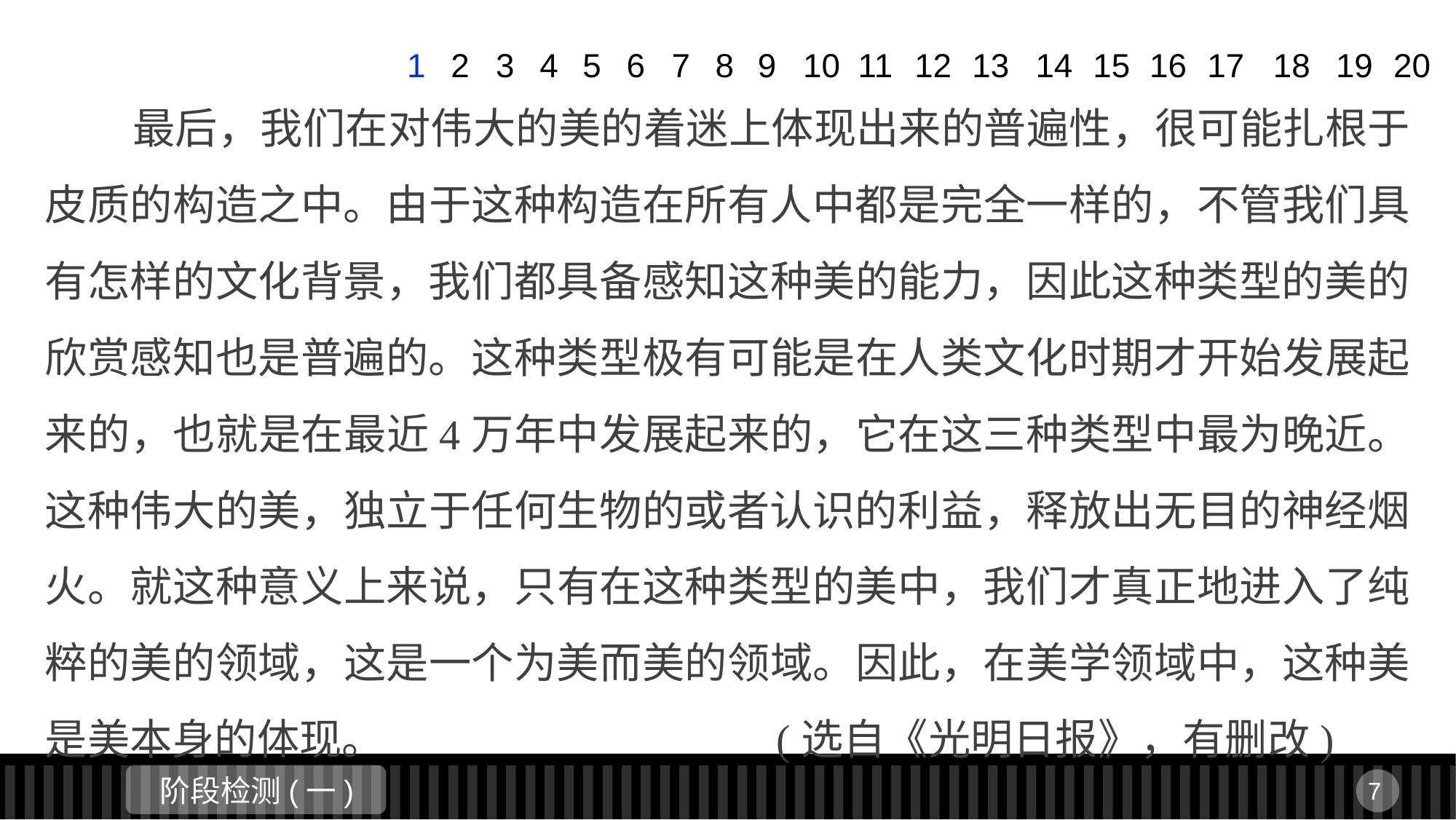

1
2
3
4
5
6
7
8
9
11
12
13
14
15
16
17
18
19
20
10
        最后，我们在对伟大的美的着迷上体现出来的普遍性，很可能扎根于皮质的构造之中。由于这种构造在所有人中都是完全一样的，不管我们具有怎样的文化背景，我们都具备感知这种美的能力，因此这种类型的美的欣赏感知也是普遍的。这种类型极有可能是在人类文化时期才开始发展起来的，也就是在最近4万年中发展起来的，它在这三种类型中最为晚近。这种伟大的美，独立于任何生物的或者认识的利益，释放出无目的神经烟火。就这种意义上来说，只有在这种类型的美中，我们才真正地进入了纯粹的美的领域，这是一个为美而美的领域。因此，在美学领域中，这种美是美本身的体现。			       (选自《光明日报》，有删改)